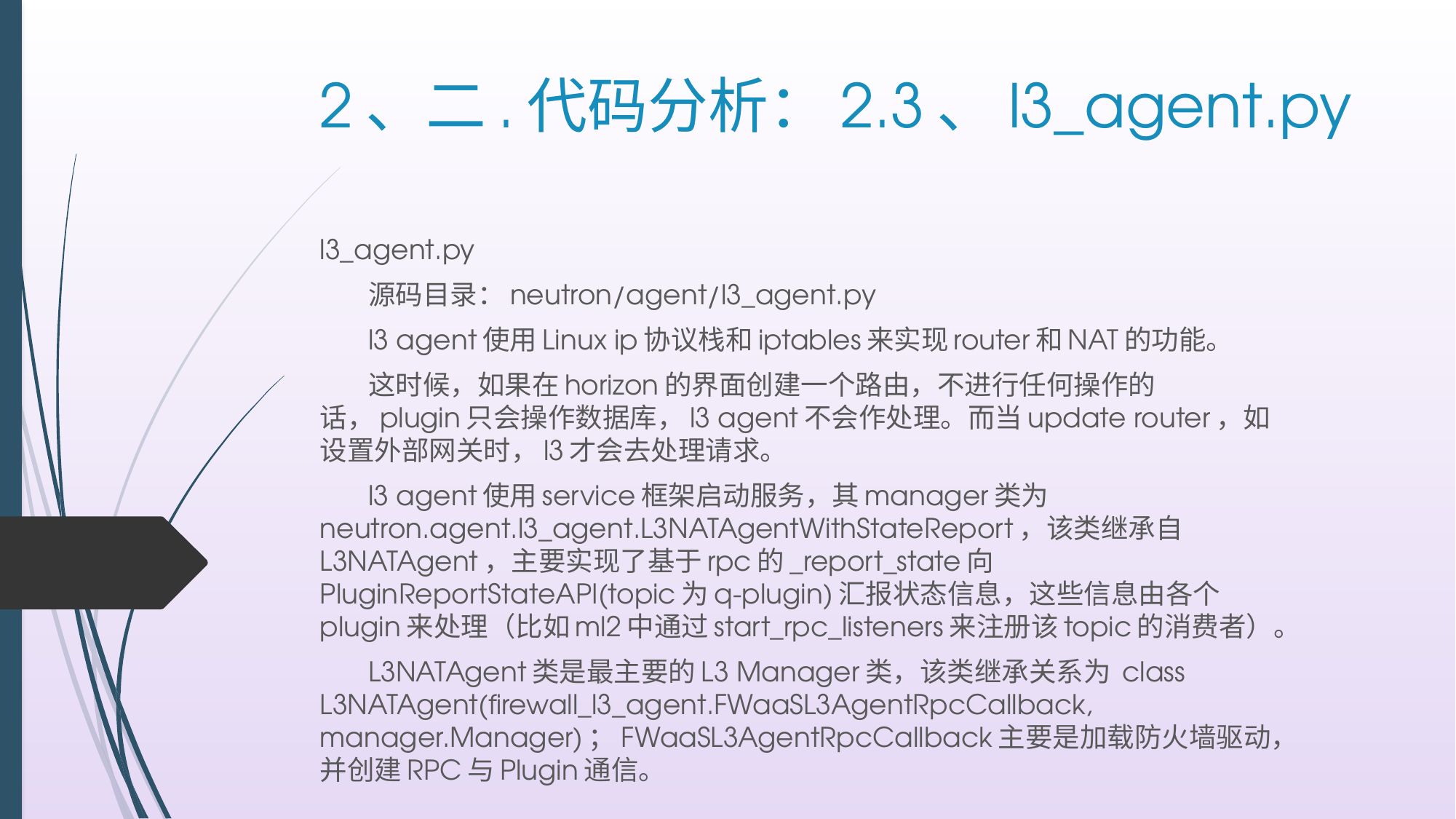

# 2、二.代码分析：2.3、l3_agent.py
l3_agent.py
源码目录：neutron/agent/l3_agent.py
l3 agent使用Linux ip协议栈和iptables来实现router和NAT的功能。
这时候，如果在horizon的界面创建一个路由，不进行任何操作的话，plugin只会操作数据库，l3 agent不会作处理。而当update router，如设置外部网关时，l3才会去处理请求。
l3 agent使用service框架启动服务，其manager类为neutron.agent.l3_agent.L3NATAgentWithStateReport，该类继承自L3NATAgent，主要实现了基于rpc的_report_state向PluginReportStateAPI(topic为q-plugin)汇报状态信息，这些信息由各个plugin来处理（比如ml2中通过start_rpc_listeners来注册该topic的消费者）。
L3NATAgent类是最主要的L3 Manager类，该类继承关系为 class L3NATAgent(firewall_l3_agent.FWaaSL3AgentRpcCallback, manager.Manager)；FWaaSL3AgentRpcCallback主要是加载防火墙驱动，并创建RPC与Plugin通信。